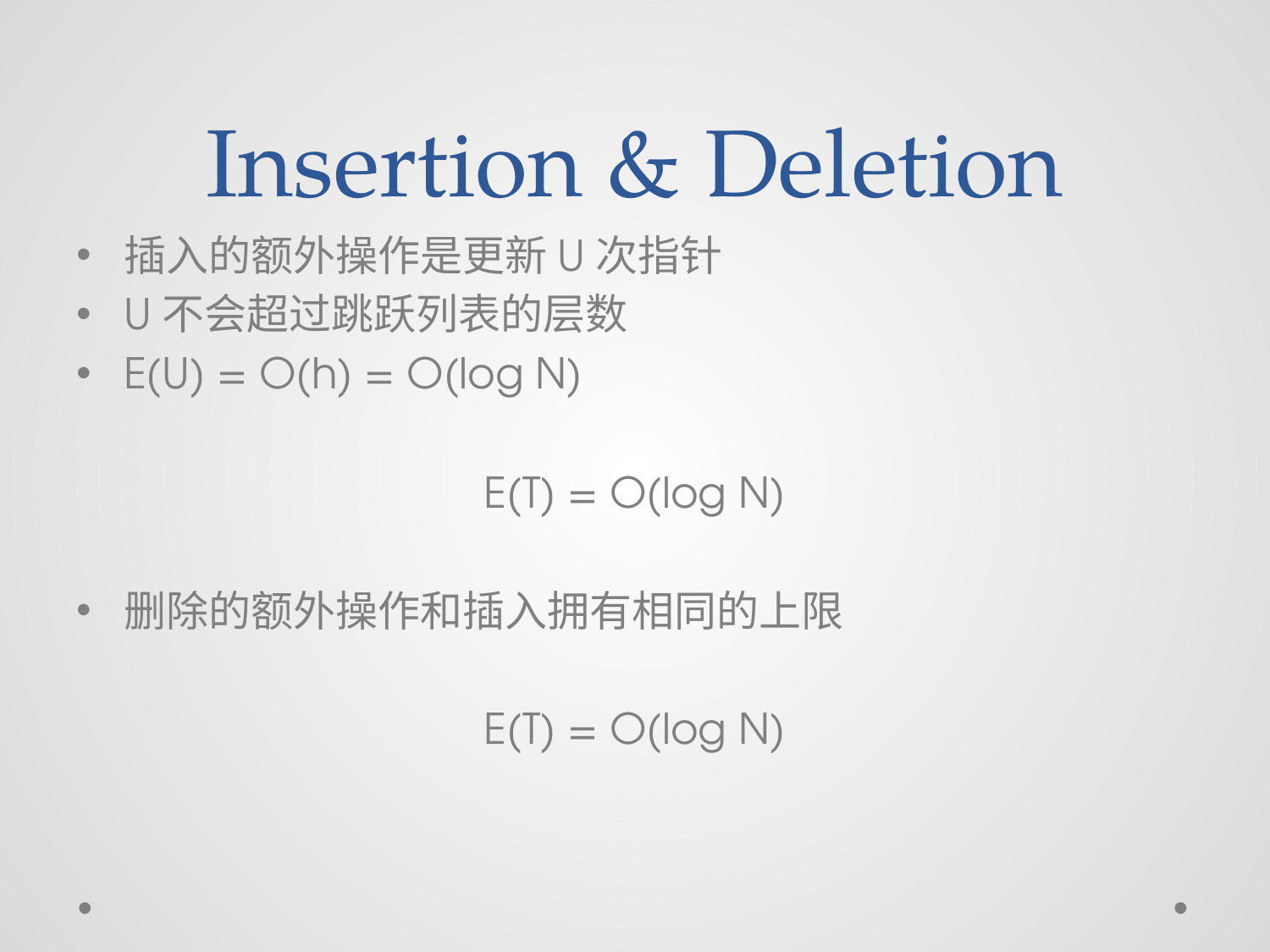

# Insertion & Deletion
插入的额外操作是更新U次指针
U不会超过跳跃列表的层数
E(U) = O(h) = O(log N)

E(T) = O(log N)

删除的额外操作和插入拥有相同的上限

E(T) = O(log N)